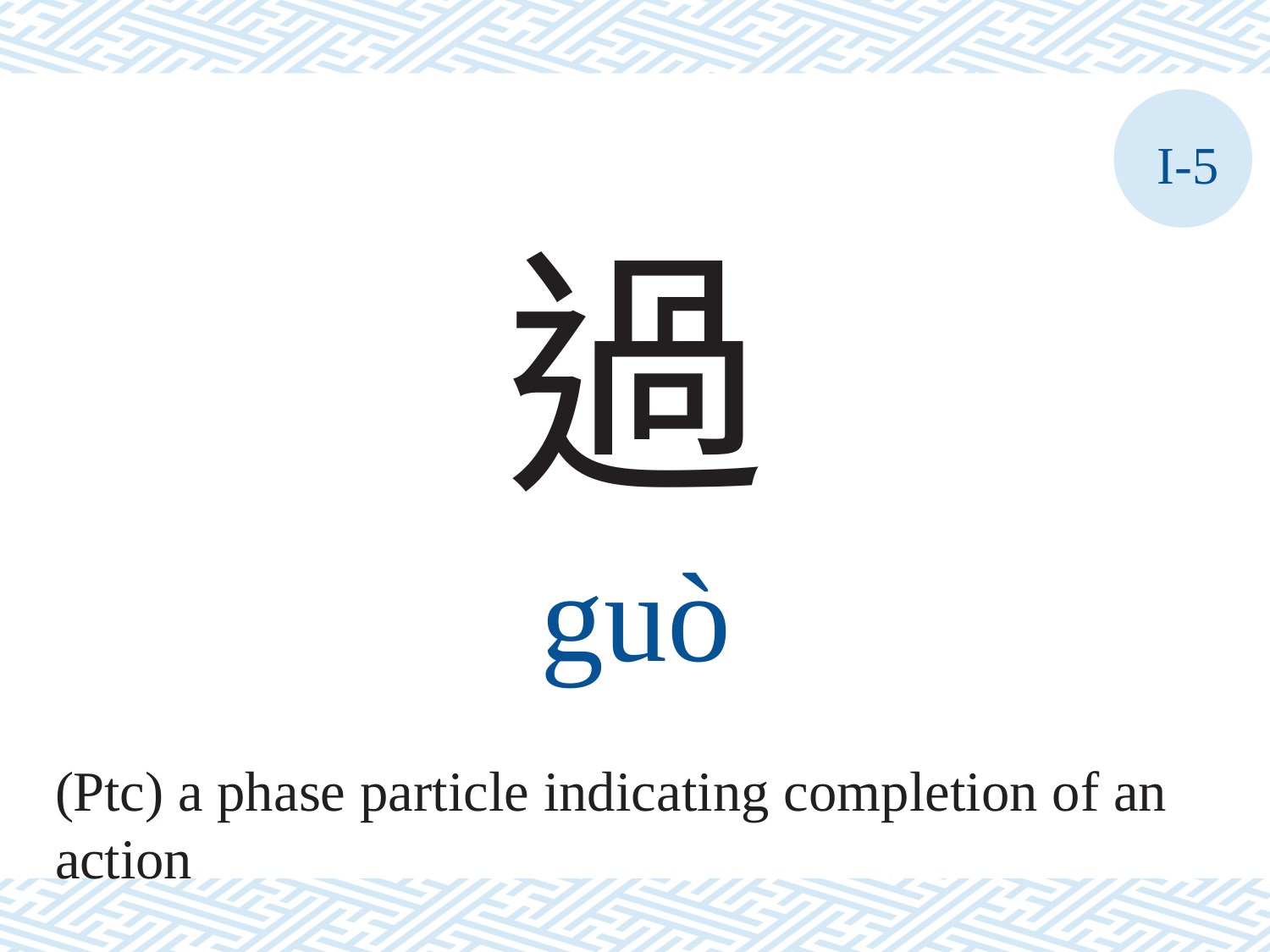

I-5
過
guò

(Ptc) a phase particle indicating completion of an
action